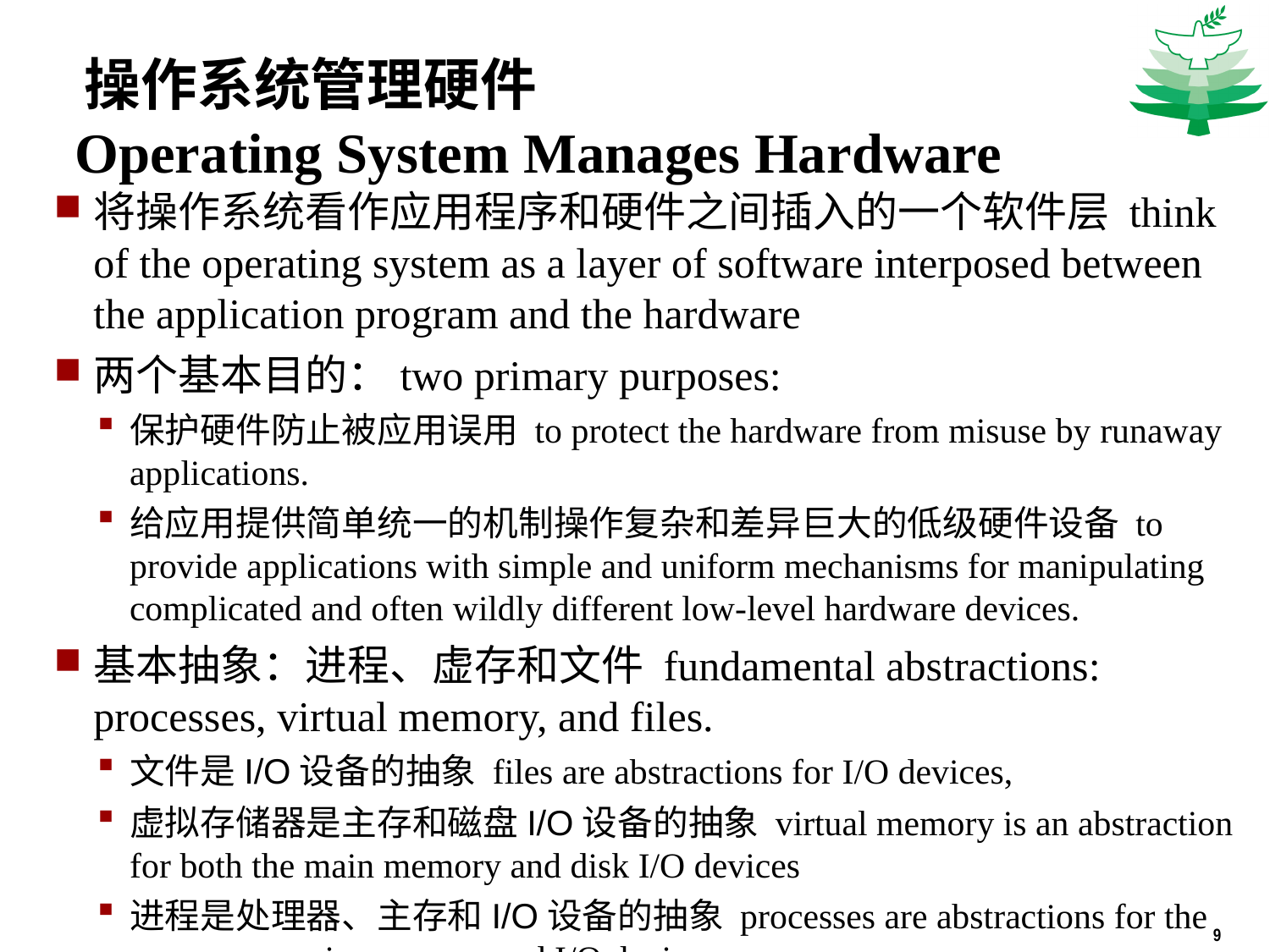

# 操作系统管理硬件 Operating System Manages Hardware
将操作系统看作应用程序和硬件之间插入的一个软件层 think of the operating system as a layer of software interposed between the application program and the hardware
两个基本目的：two primary purposes:
保护硬件防止被应用误用 to protect the hardware from misuse by runaway applications.
给应用提供简单统一的机制操作复杂和差异巨大的低级硬件设备 to provide applications with simple and uniform mechanisms for manipulating complicated and often wildly different low-level hardware devices.
基本抽象：进程、虚存和文件 fundamental abstractions: processes, virtual memory, and files.
文件是I/O设备的抽象 files are abstractions for I/O devices,
虚拟存储器是主存和磁盘I/O设备的抽象 virtual memory is an abstraction for both the main memory and disk I/O devices
进程是处理器、主存和I/O设备的抽象 processes are abstractions for the processor, main memory, and I/O devices.